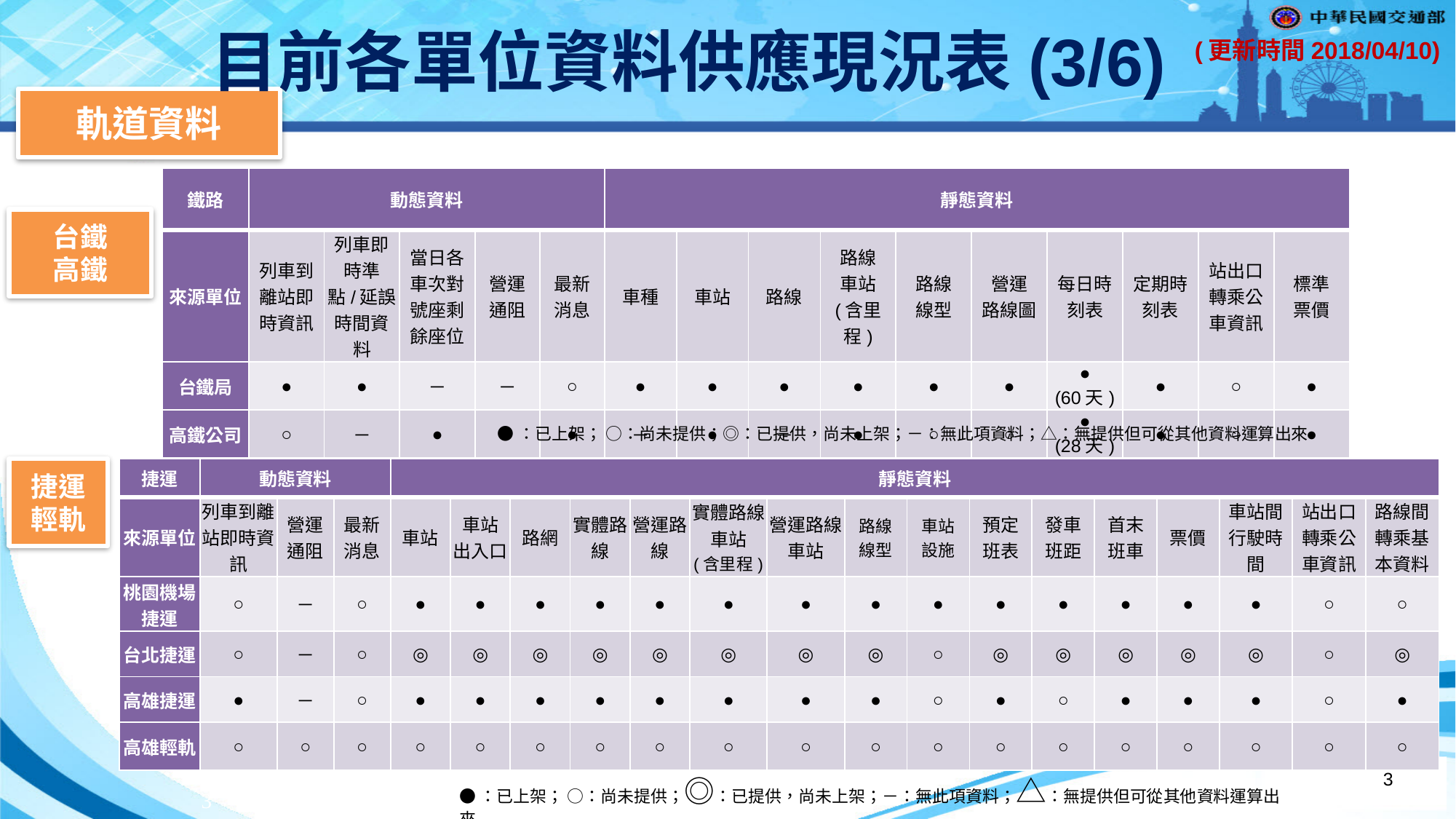

目前各單位資料供應現況表(3/6)
軌道資料
| 鐵路 | 動態資料 |  |  |  |  | 靜態資料 |  |  |  |  |  |  |  |  |  |
| --- | --- | --- | --- | --- | --- | --- | --- | --- | --- | --- | --- | --- | --- | --- | --- |
| 來源單位 | 列車到離站即時資訊 | 列車即時準點/延誤時間資料 | 當日各車次對號座剩餘座位 | 營運 通阻 | 最新 消息 | 車種 | 車站 | 路線 | 路線 車站 (含里程) | 路線 線型 | 營運 路線圖 | 每日時刻表 | 定期時刻表 | 站出口轉乘公車資訊 | 標準 票價 |
| 台鐵局 | ● | ● | ─ | ─ | ○ | ● | ● | ● | ● | ● | ● | ● (60天) | ● | ○ | ● |
| 高鐵公司 | ○ | ─ | ● | ● | ● | ─ | ● | ─ | ● | ○ | ○ | ● (28天) | ● | ○ | ● |
台鐵
高鐵
●：已上架； ○：尚未提供；◎：已提供，尚未上架；－：無此項資料；△：無提供但可從其他資料運算出來
捷運
輕軌
| 捷運 | 動態資料 |  |  | 靜態資料 |  |  |  |  |  |  |  |  |  |  |  |  |  |  |  |
| --- | --- | --- | --- | --- | --- | --- | --- | --- | --- | --- | --- | --- | --- | --- | --- | --- | --- | --- | --- |
| 來源單位 | 列車到離站即時資訊 | 營運 通阻 | 最新 消息 | 車站 | 車站 出入口 | 路網 | 實體路線 | 營運路線 | 實體路線 車站 (含里程) | 營運路線車站 | 路線 線型 | 車站 設施 | 預定 班表 | 發車 班距 | 首末 班車 | 票價 | 車站間行駛時間 | 站出口轉乘公車資訊 | 路線間轉乘基本資料 |
| 桃園機場捷運 | ○ | ─ | ○ | ● | ● | ● | ● | ● | ● | ● | ● | ● | ● | ● | ● | ● | ● | ○ | ○ |
| 台北捷運 | ○ | ─ | ○ | ◎ | ◎ | ◎ | ◎ | ◎ | ◎ | ◎ | ◎ | ○ | ◎ | ◎ | ◎ | ◎ | ◎ | ○ | ◎ |
| 高雄捷運 | ● | ─ | ○ | ● | ● | ● | ● | ● | ● | ● | ● | ○ | ● | ○ | ● | ● | ● | ○ | ● |
| 高雄輕軌 | ○ | ○ | ○ | ○ | ○ | ○ | ○ | ○ | ○ | ○ | ○ | ○ | ○ | ○ | ○ | ○ | ○ | ○ | ○ |
3
●：已上架； ○：尚未提供；◎：已提供，尚未上架；－：無此項資料；△：無提供但可從其他資料運算出來
3